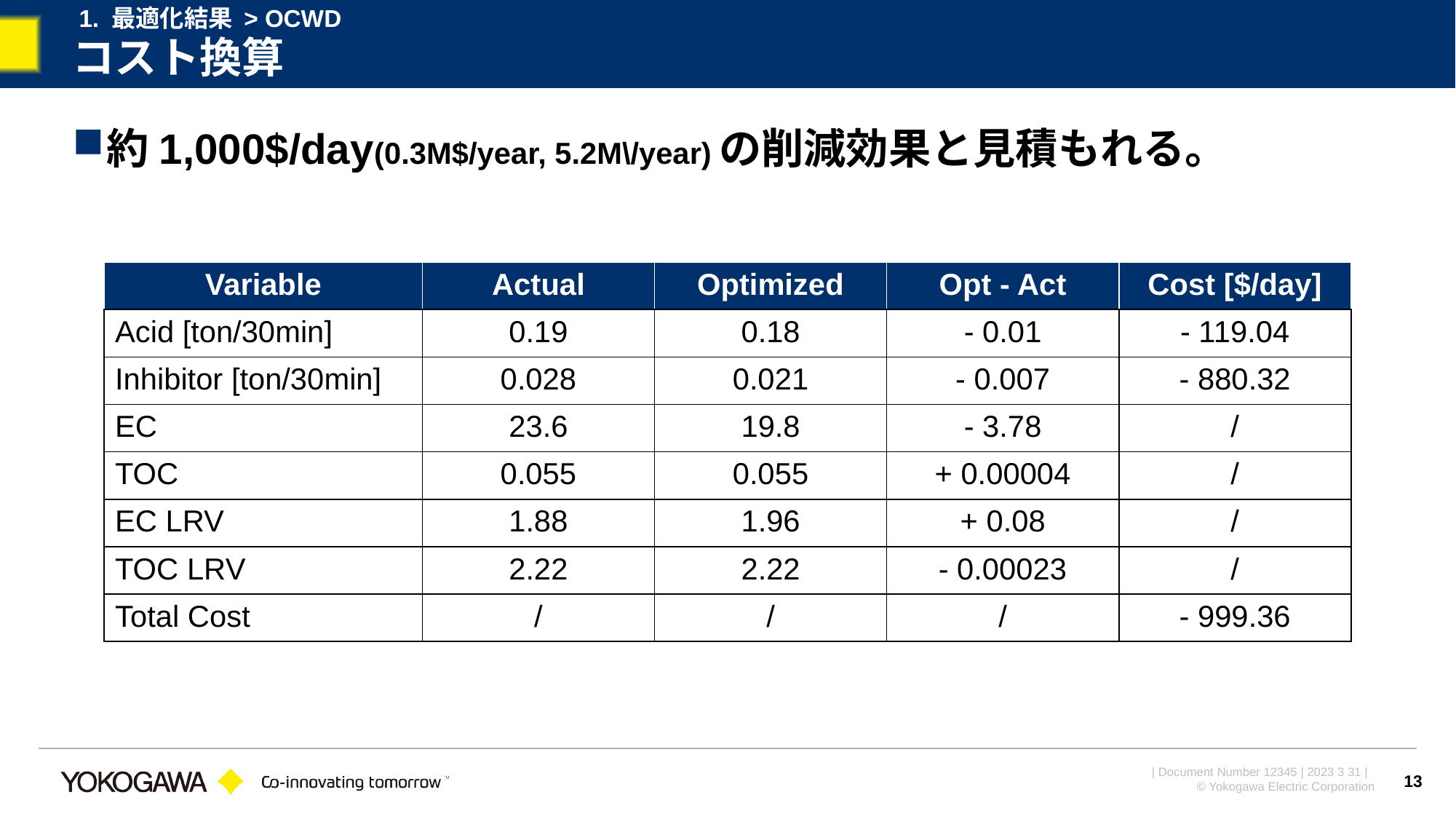

1. 最適化結果 > OCWD
# コスト換算
約1,000$/day(0.3M$/year, 5.2M\/year)の削減効果と見積もれる。
| Variable | Actual | Optimized | Opt - Act | Cost [$/day] |
| --- | --- | --- | --- | --- |
| Acid [ton/30min] | 0.19 | 0.18 | - 0.01 | - 119.04 |
| Inhibitor [ton/30min] | 0.028 | 0.021 | - 0.007 | - 880.32 |
| EC | 23.6 | 19.8 | - 3.78 | / |
| TOC | 0.055 | 0.055 | + 0.00004 | / |
| EC LRV | 1.88 | 1.96 | + 0.08 | / |
| TOC LRV | 2.22 | 2.22 | - 0.00023 | / |
| Total Cost | / | / | / | - 999.36 |
13